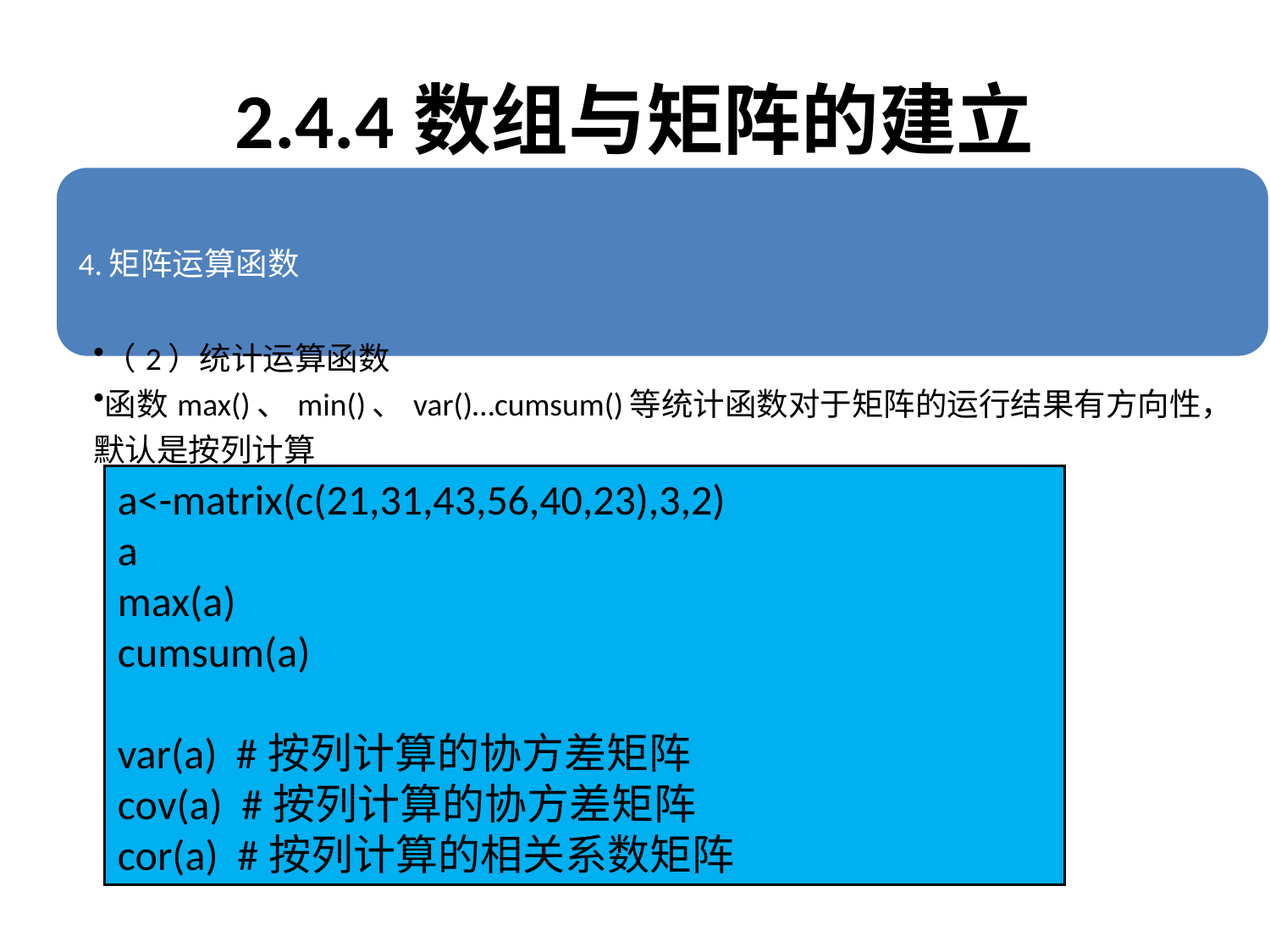

# 2.4.4数组与矩阵的建立
4.矩阵运算函数
（2）统计运算函数
函数max()、min()、var()…cumsum()等统计函数对于矩阵的运行结果有方向性，默认是按列计算
a<-matrix(c(21,31,43,56,40,23),3,2)
a
max(a)
cumsum(a)

var(a)  #按列计算的协方差矩阵
cov(a)  #按列计算的协方差矩阵
cor(a)  #按列计算的相关系数矩阵